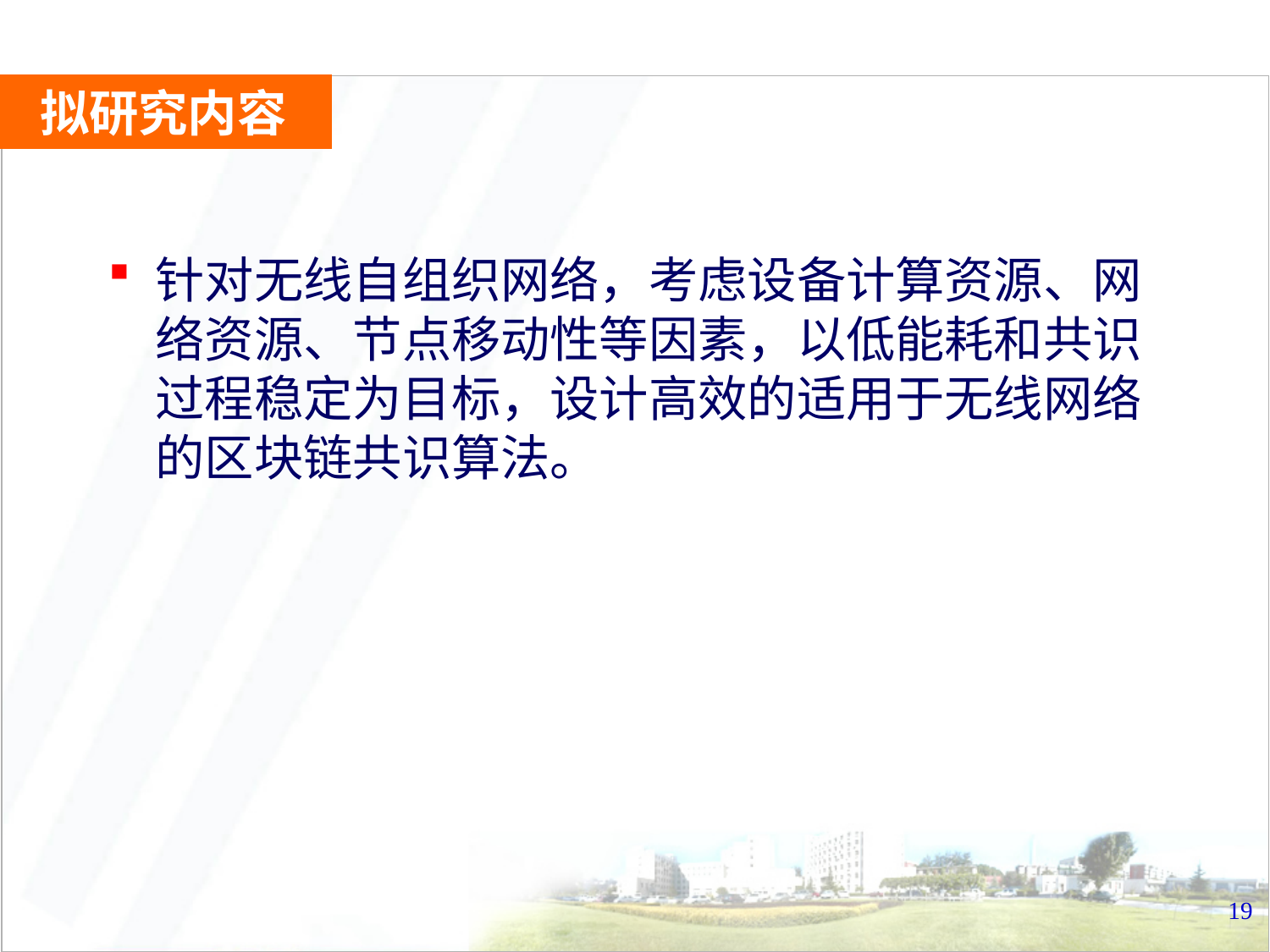

# 拟研究内容
针对无线自组织网络，考虑设备计算资源、网络资源、节点移动性等因素，以低能耗和共识过程稳定为目标，设计高效的适用于无线网络的区块链共识算法。
19